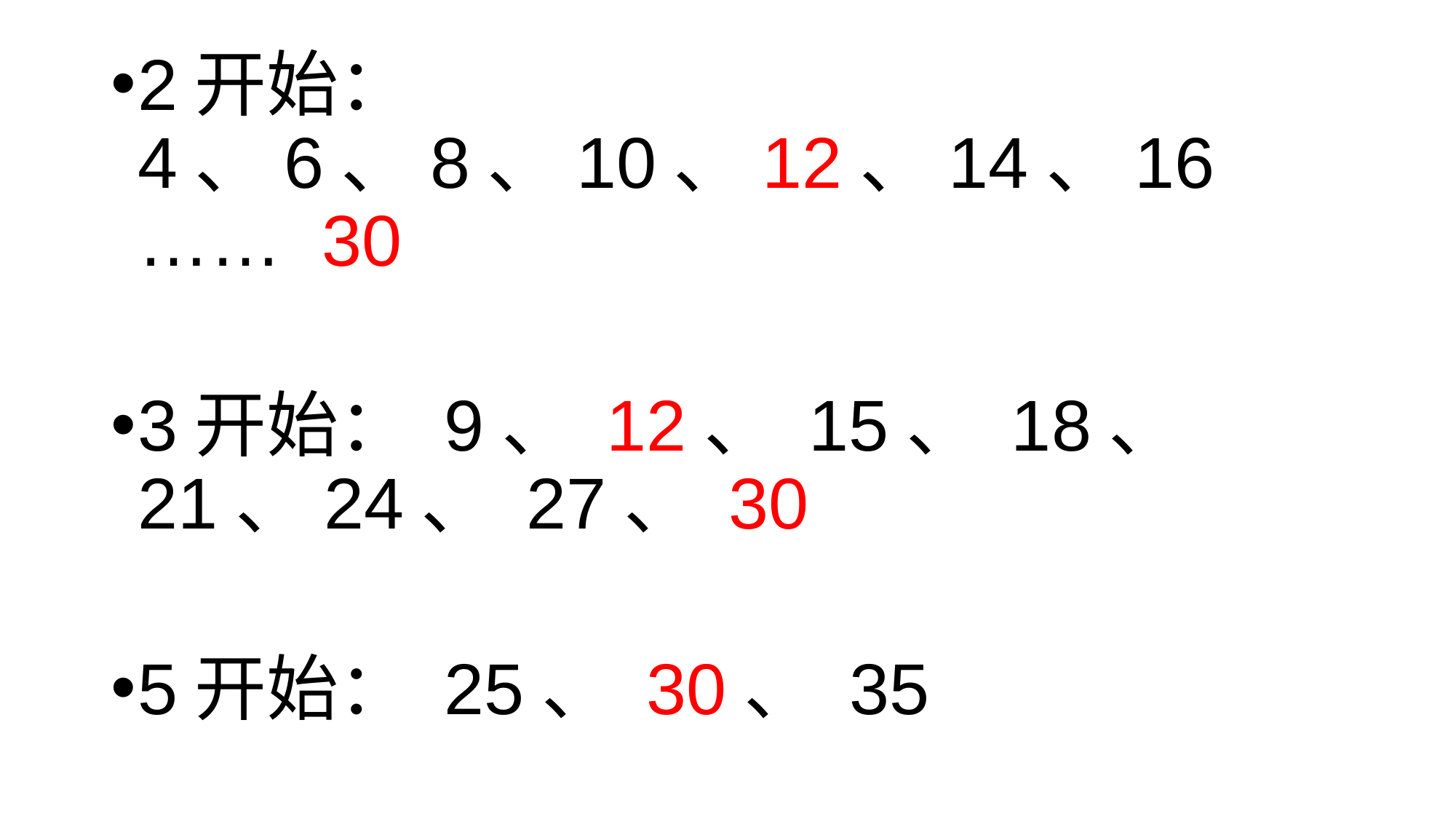

2开始： 4、6、8、10、12、14、16  ……  30

3开始： 9、 12、 15、 18、 21、24、 27、 30

5开始： 25、 30、 35